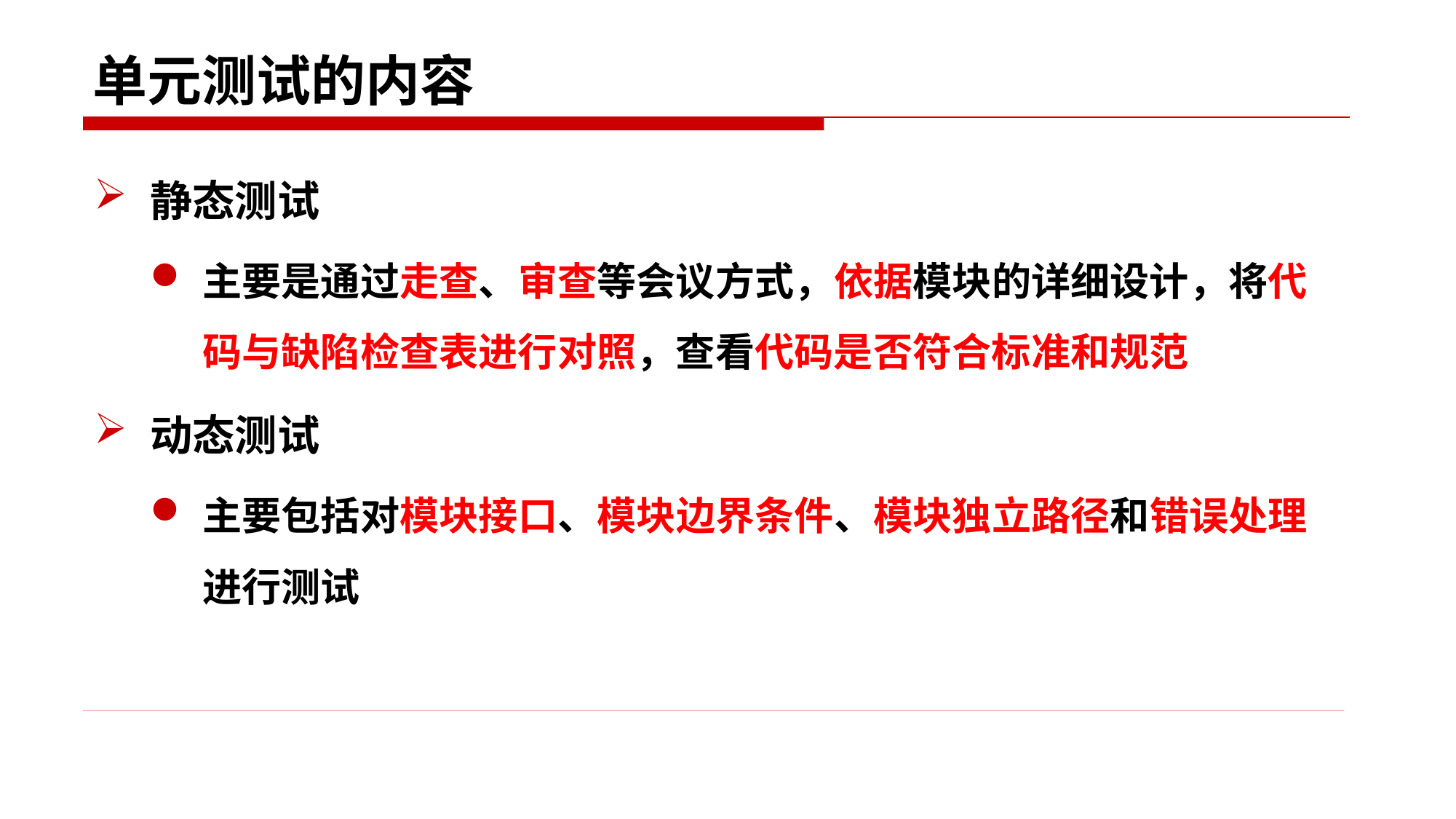

# 单元测试的内容
静态测试
主要是通过走查、审查等会议方式，依据模块的详细设计，将代码与缺陷检查表进行对照，查看代码是否符合标准和规范
动态测试
主要包括对模块接口、模块边界条件、模块独立路径和错误处理进行测试